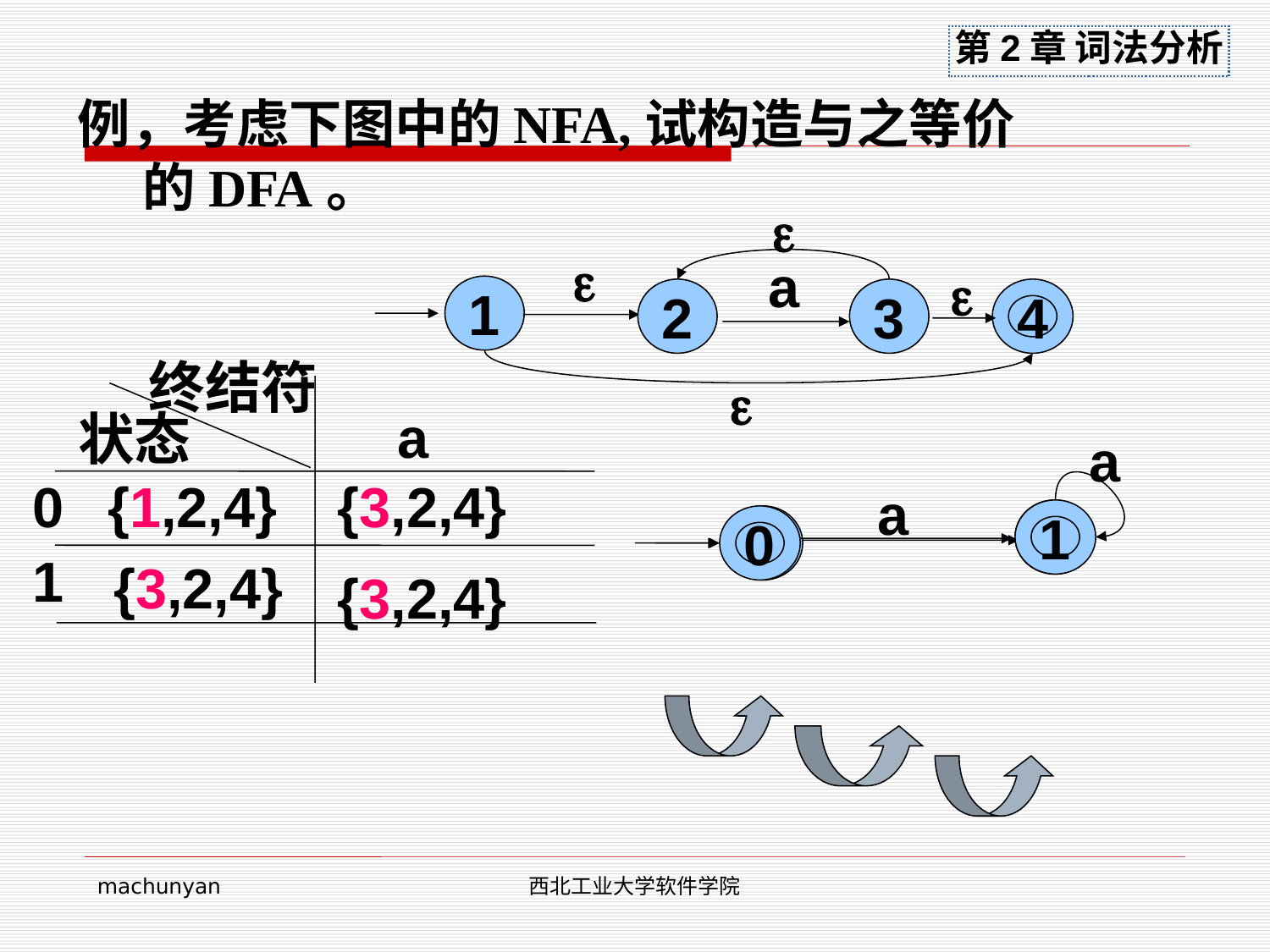

例，考虑下图中的NFA,试构造与之等价的DFA。
ε
ε
a
ε
1
2
3

4

终结符

ε
a
状态
a
0
{1,2,4}
{3,2,4}

a

1

1

0

0

1

{3,2,4}
{3,2,4}

machunyan

西北工业大学软件学院
92